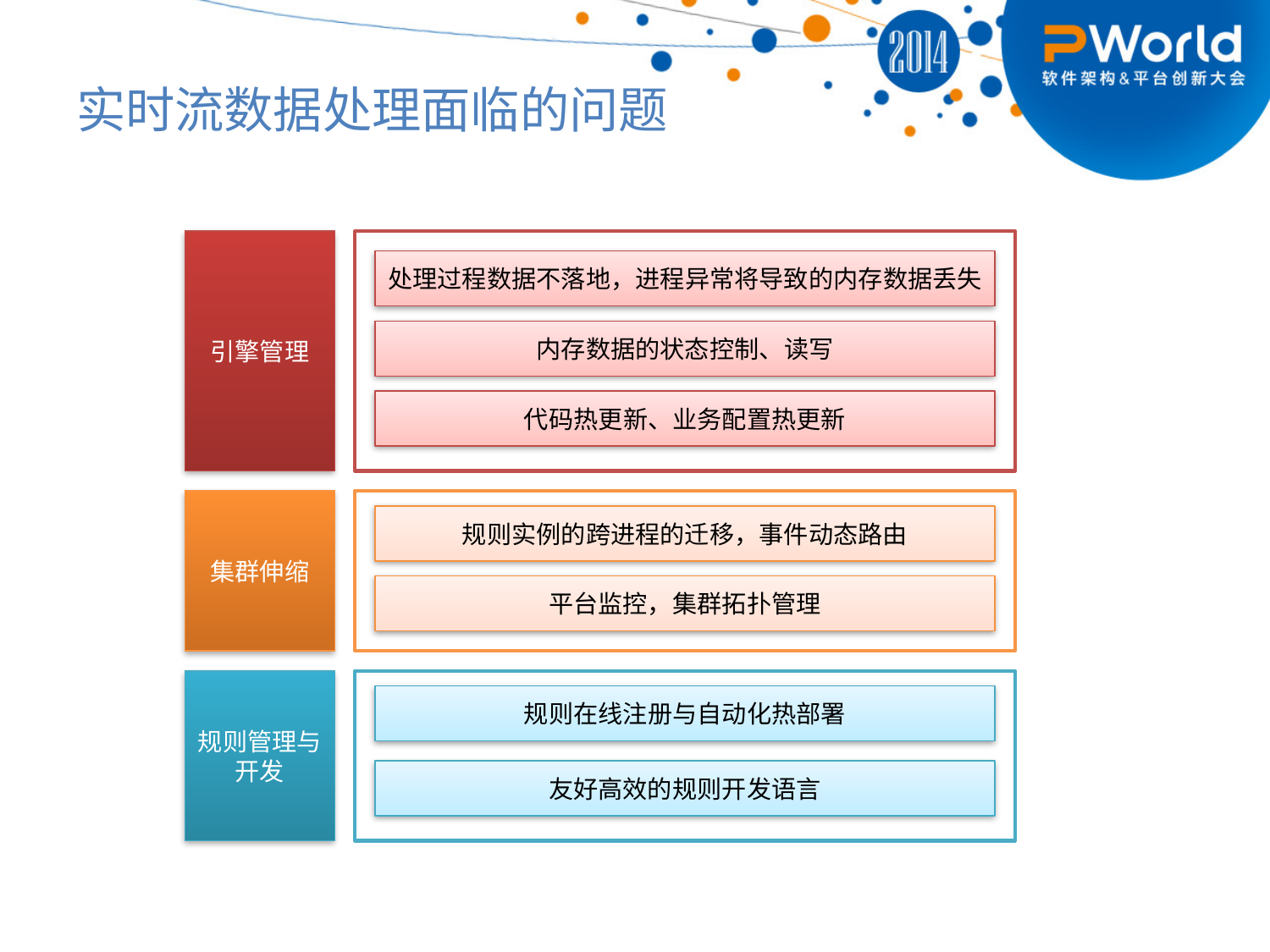

# 实时流数据处理面临的问题
引擎管理

处理过程数据不落地，进程异常将导致的内存数据丢失
内存数据的状态控制、读写
代码热更新、业务配置热更新
集群伸缩

规则实例的跨进程的迁移，事件动态路由
平台监控，集群拓扑管理
规则管理与开发

规则在线注册与自动化热部署
友好高效的规则开发语言